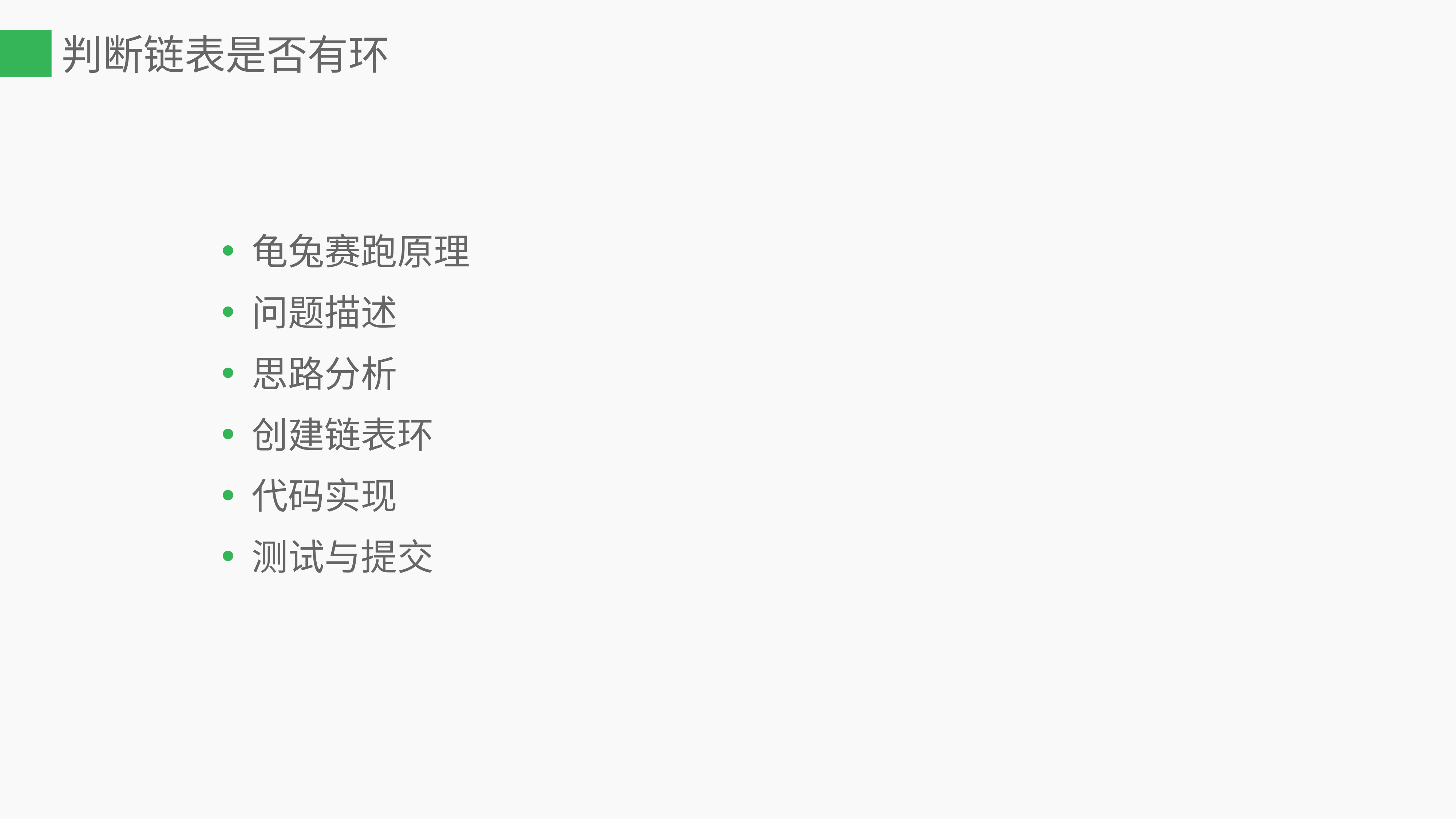

# 判断链表是否有环
龟兔赛跑原理
问题描述
思路分析
创建链表环
代码实现
测试与提交